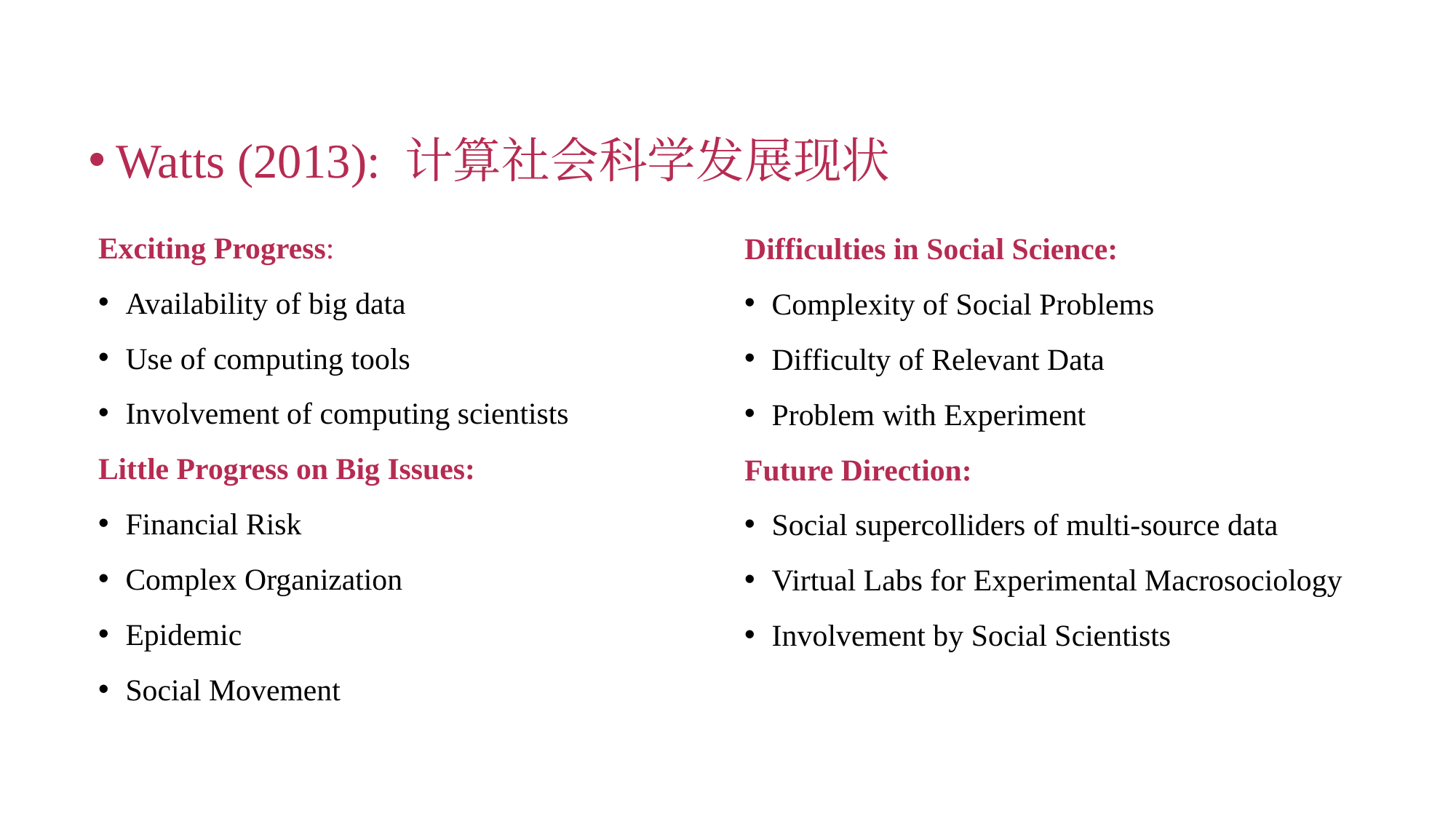

#
Watts (2013): 计算社会科学发展现状
Exciting Progress:
Availability of big data
Use of computing tools
Involvement of computing scientists
Little Progress on Big Issues:
Financial Risk
Complex Organization
Epidemic
Social Movement
Difficulties in Social Science:
Complexity of Social Problems
Difficulty of Relevant Data
Problem with Experiment
Future Direction:
Social supercolliders of multi-source data
Virtual Labs for Experimental Macrosociology
Involvement by Social Scientists